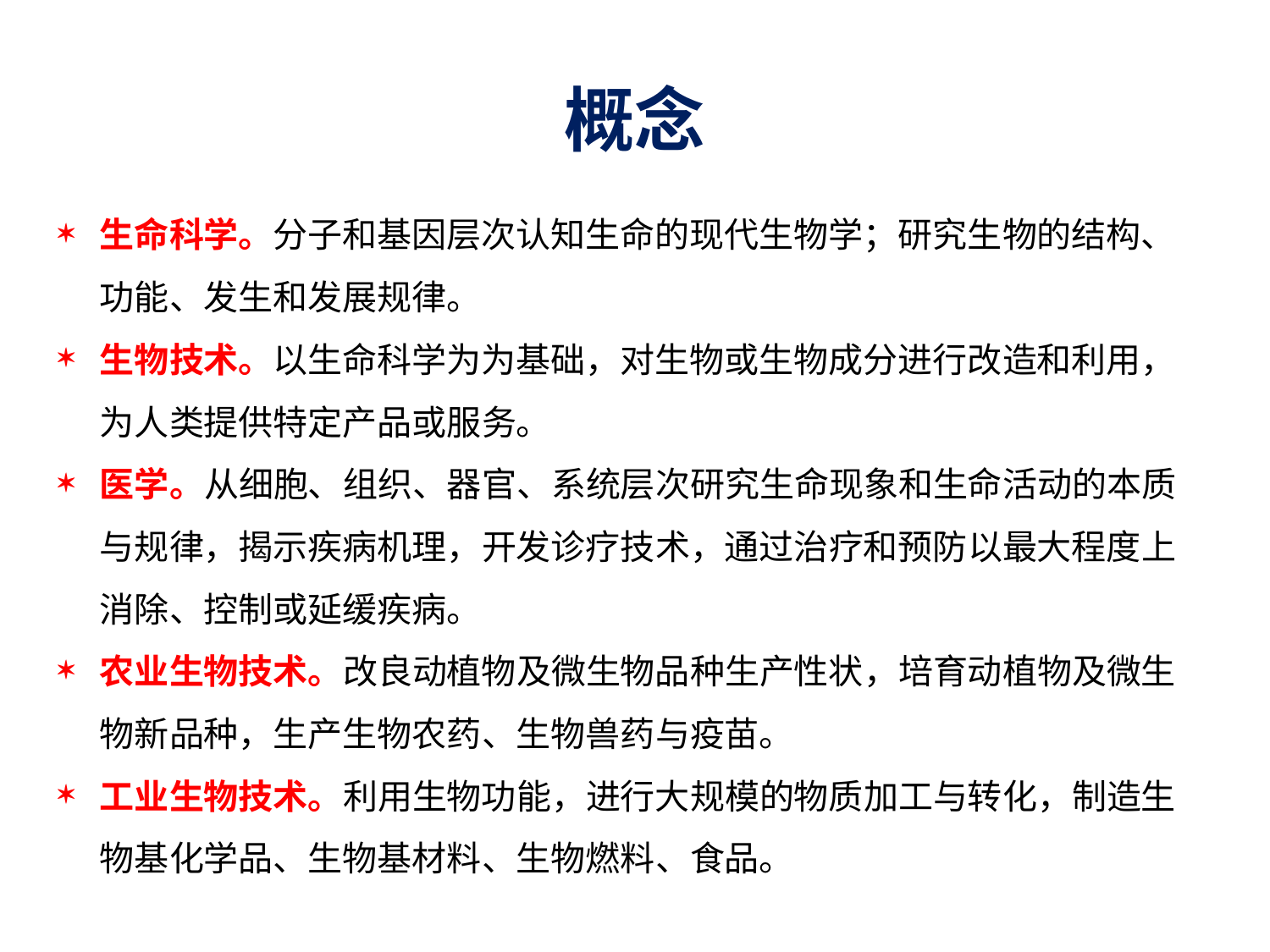

# 概念
生命科学。分子和基因层次认知生命的现代生物学；研究生物的结构、功能、发生和发展规律。
生物技术。以生命科学为为基础，对生物或生物成分进行改造和利用，为人类提供特定产品或服务。
医学。从细胞、组织、器官、系统层次研究生命现象和生命活动的本质与规律，揭示疾病机理，开发诊疗技术，通过治疗和预防以最大程度上消除、控制或延缓疾病。
农业生物技术。改良动植物及微生物品种生产性状，培育动植物及微生物新品种，生产生物农药、生物兽药与疫苗。
工业生物技术。利用生物功能，进行大规模的物质加工与转化，制造生物基化学品、生物基材料、生物燃料、食品。